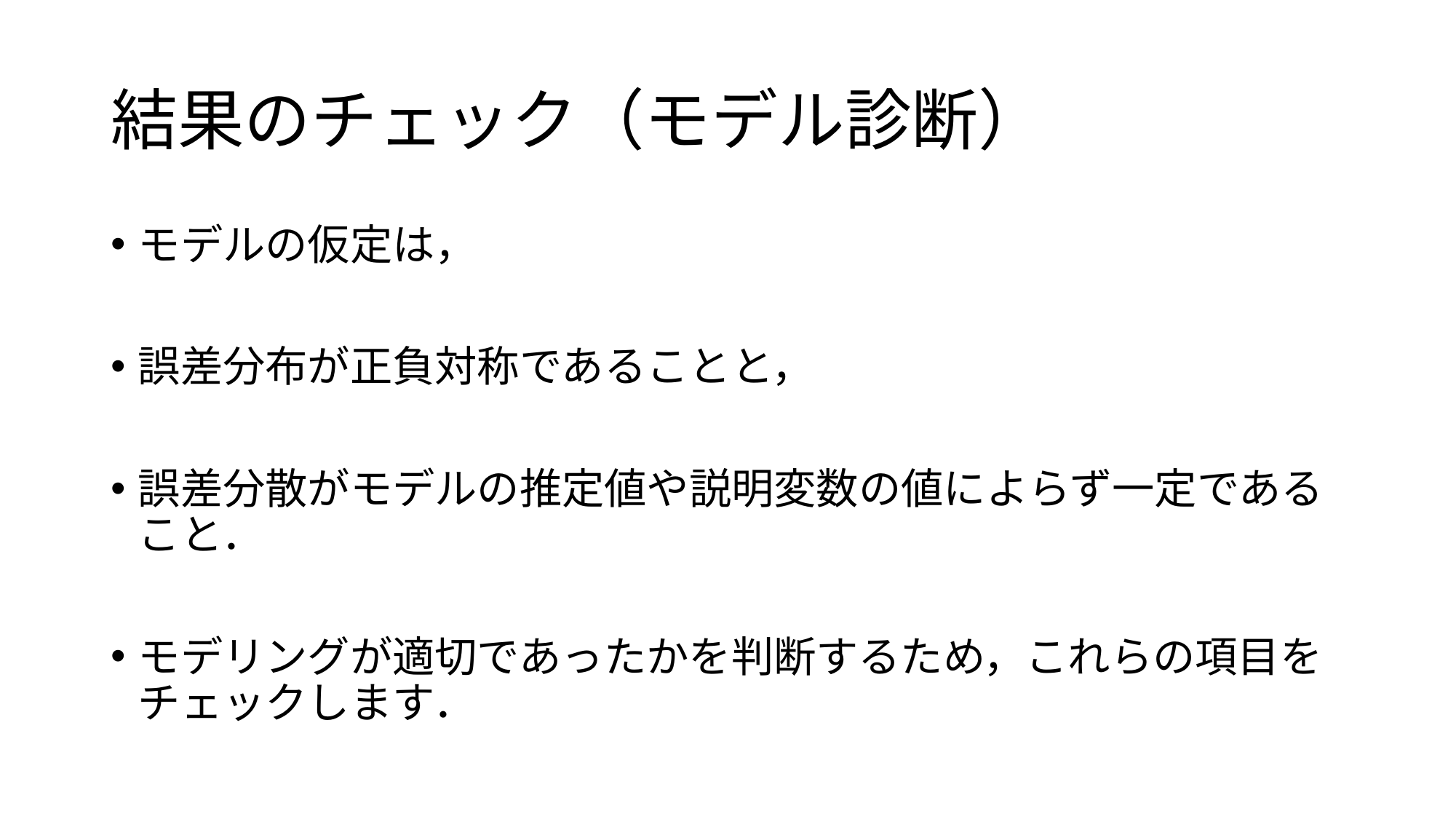

# 結果のチェック（モデル診断）
モデルの仮定は，

誤差分布が正負対称であることと，

誤差分散がモデルの推定値や説明変数の値によらず一定であること．

モデリングが適切であったかを判断するため，これらの項目をチェックします．